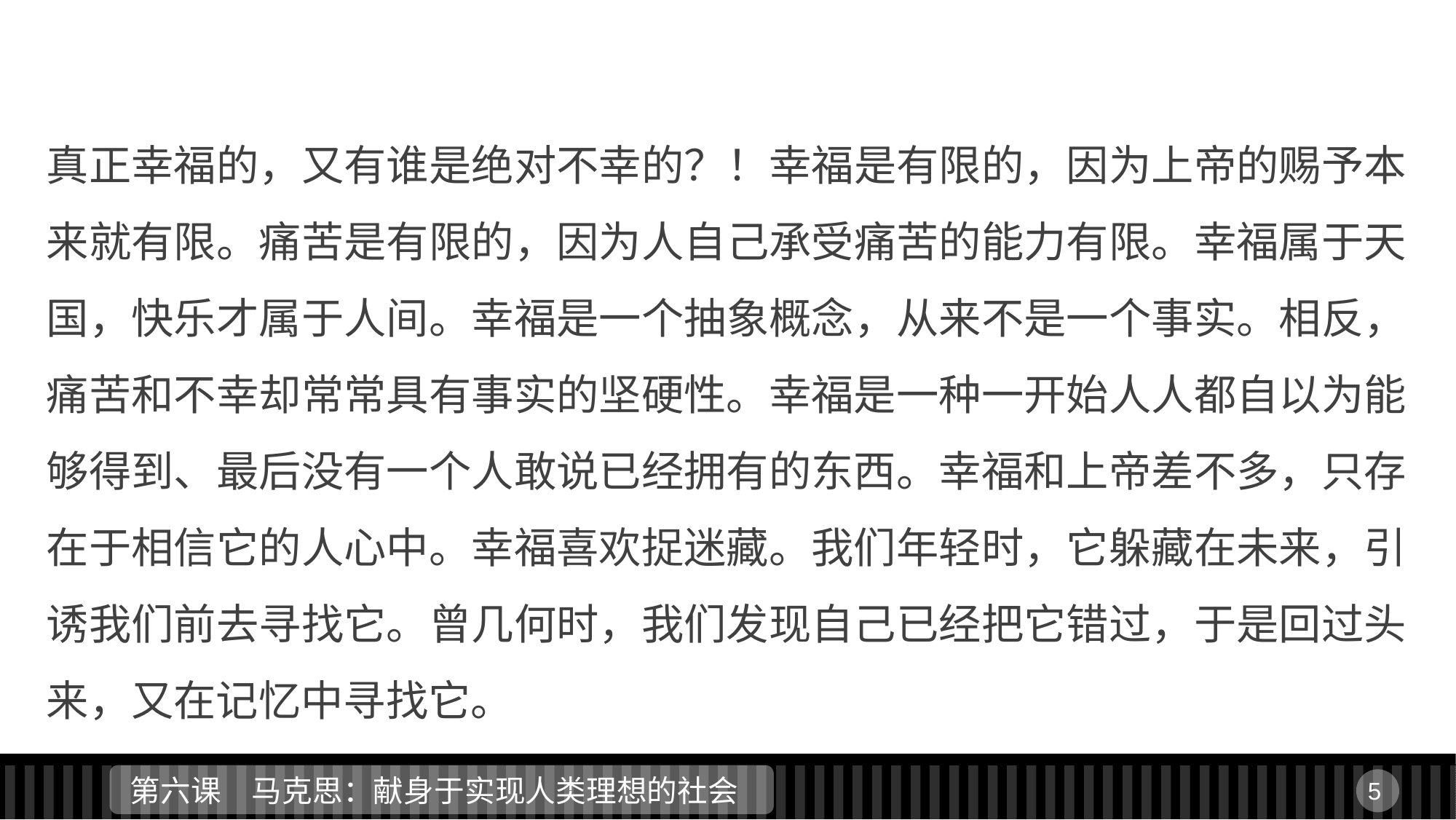

真正幸福的，又有谁是绝对不幸的？！幸福是有限的，因为上帝的赐予本来就有限。痛苦是有限的，因为人自己承受痛苦的能力有限。幸福属于天国，快乐才属于人间。幸福是一个抽象概念，从来不是一个事实。相反，痛苦和不幸却常常具有事实的坚硬性。幸福是一种一开始人人都自以为能够得到、最后没有一个人敢说已经拥有的东西。幸福和上帝差不多，只存在于相信它的人心中。幸福喜欢捉迷藏。我们年轻时，它躲藏在未来，引诱我们前去寻找它。曾几何时，我们发现自己已经把它错过，于是回过头来，又在记忆中寻找它。